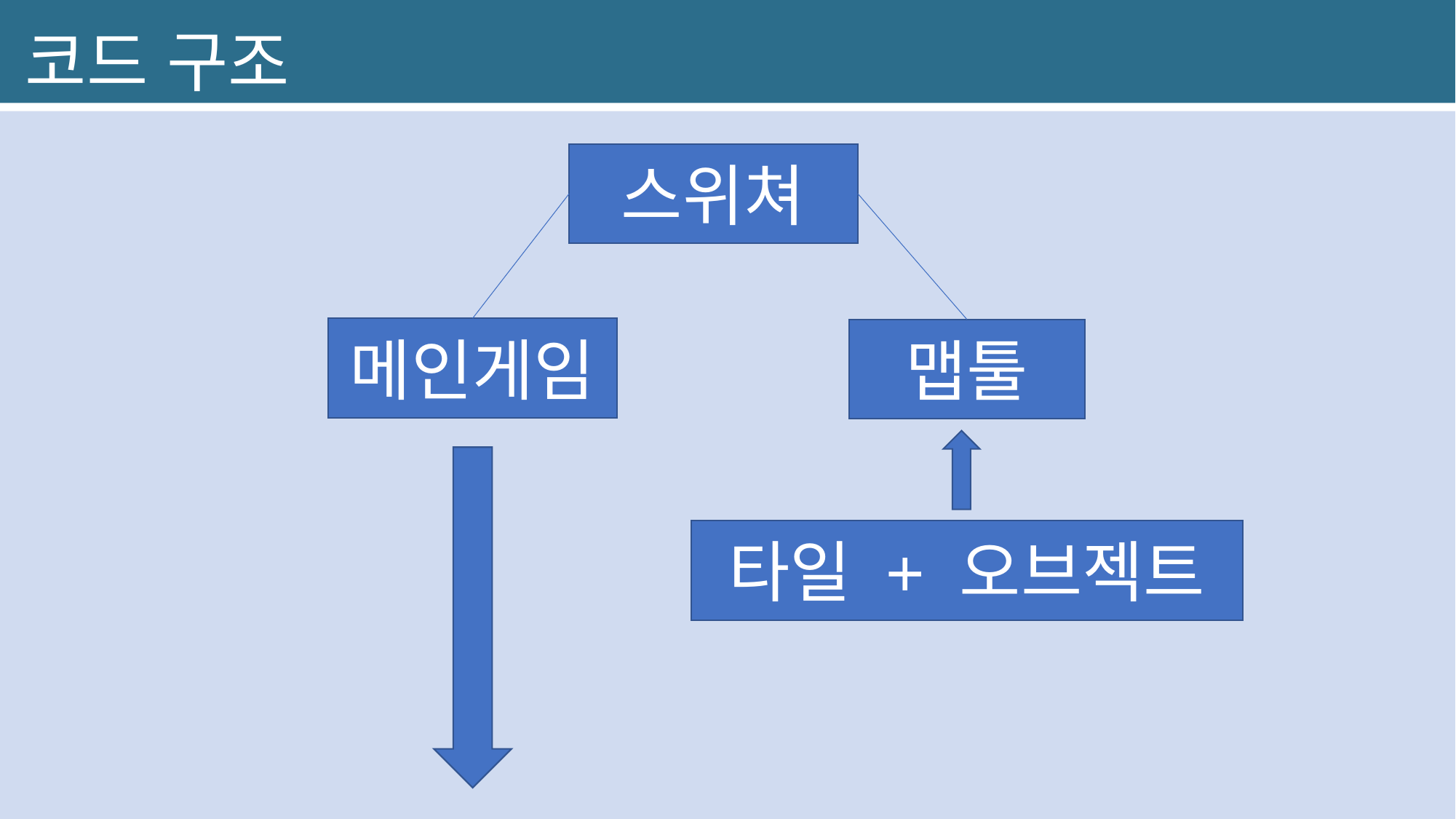

# 코드 구조
스위쳐
메인게임
맵툴

타일 + 오브젝트